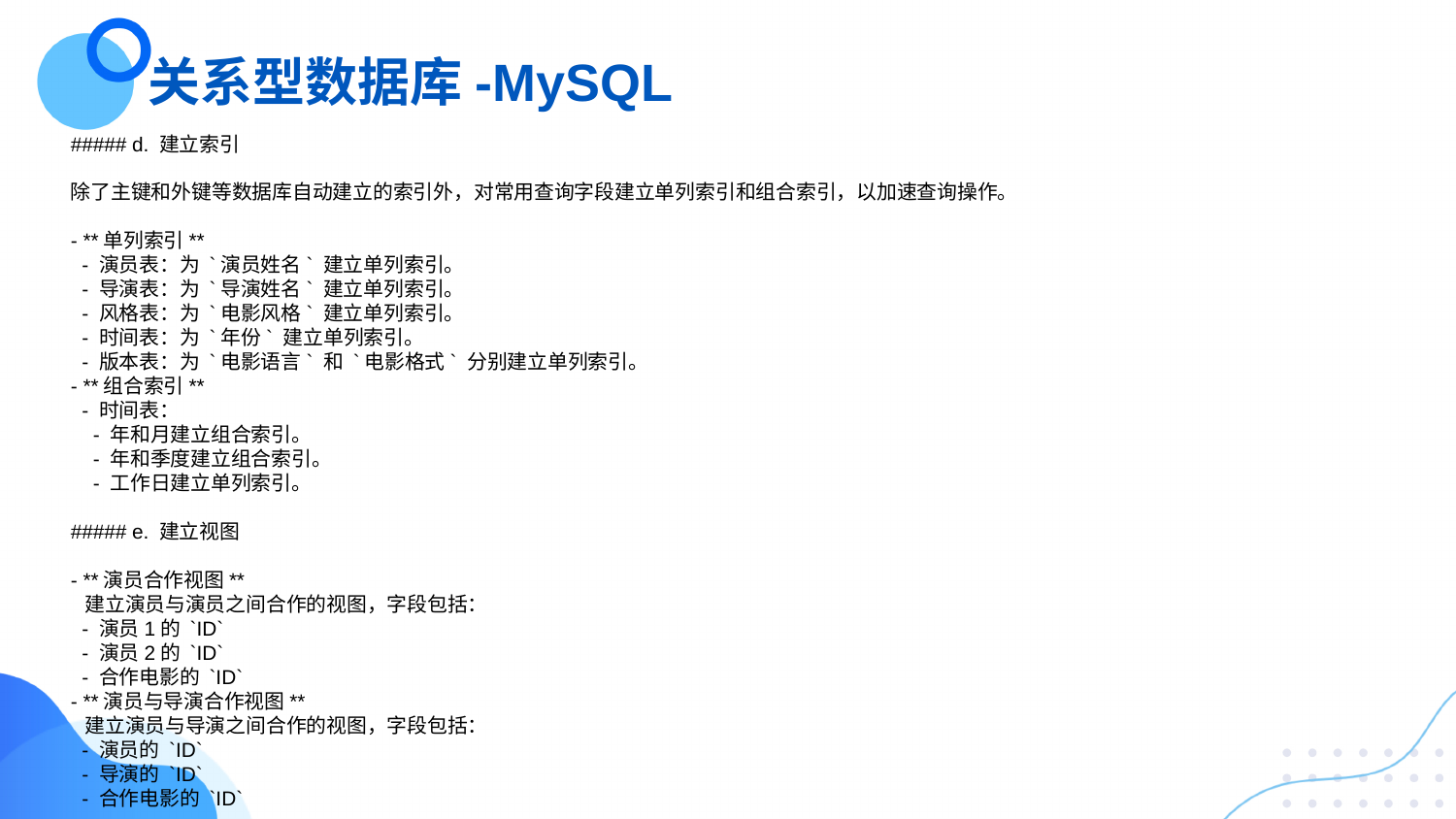

关系型数据库-MySQL
##### d. 建立索引

除了主键和外键等数据库自动建立的索引外，对常用查询字段建立单列索引和组合索引，以加速查询操作。

- **单列索引**
  - 演员表：为 `演员姓名` 建立单列索引。
  - 导演表：为 `导演姓名` 建立单列索引。
  - 风格表：为 `电影风格` 建立单列索引。
  - 时间表：为 `年份` 建立单列索引。
  - 版本表：为 `电影语言` 和 `电影格式` 分别建立单列索引。
- **组合索引**
  - 时间表：
    - 年和月建立组合索引。
    - 年和季度建立组合索引。
    - 工作日建立单列索引。

##### e. 建立视图

- **演员合作视图**
  建立演员与演员之间合作的视图，字段包括：
  - 演员1的 `ID`
  - 演员2的 `ID`
  - 合作电影的 `ID`
- **演员与导演合作视图**
  建立演员与导演之间合作的视图，字段包括：
  - 演员的 `ID`
  - 导演的 `ID`
  - 合作电影的 `ID`